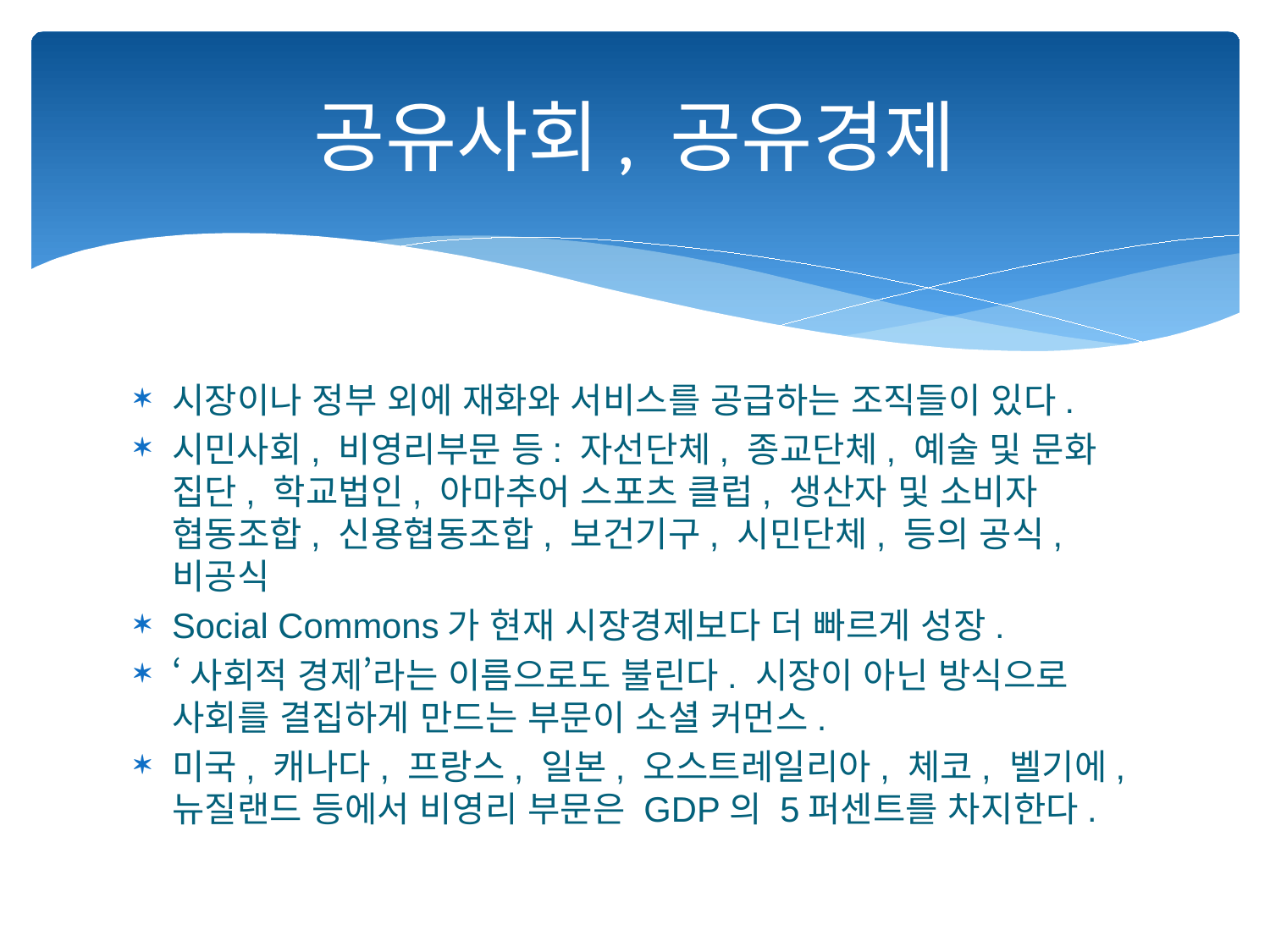

# 공유사회, 공유경제
시장이나 정부 외에 재화와 서비스를 공급하는 조직들이 있다.
시민사회, 비영리부문 등: 자선단체, 종교단체, 예술 및 문화 집단, 학교법인, 아마추어 스포츠 클럽, 생산자 및 소비자 협동조합, 신용협동조합, 보건기구, 시민단체, 등의 공식, 비공식
Social Commons가 현재 시장경제보다 더 빠르게 성장.
‘사회적 경제’라는 이름으로도 불린다. 시장이 아닌 방식으로 사회를 결집하게 만드는 부문이 소셜 커먼스.
미국, 캐나다, 프랑스, 일본, 오스트레일리아, 체코, 벨기에, 뉴질랜드 등에서 비영리 부문은 GDP의 5퍼센트를 차지한다.